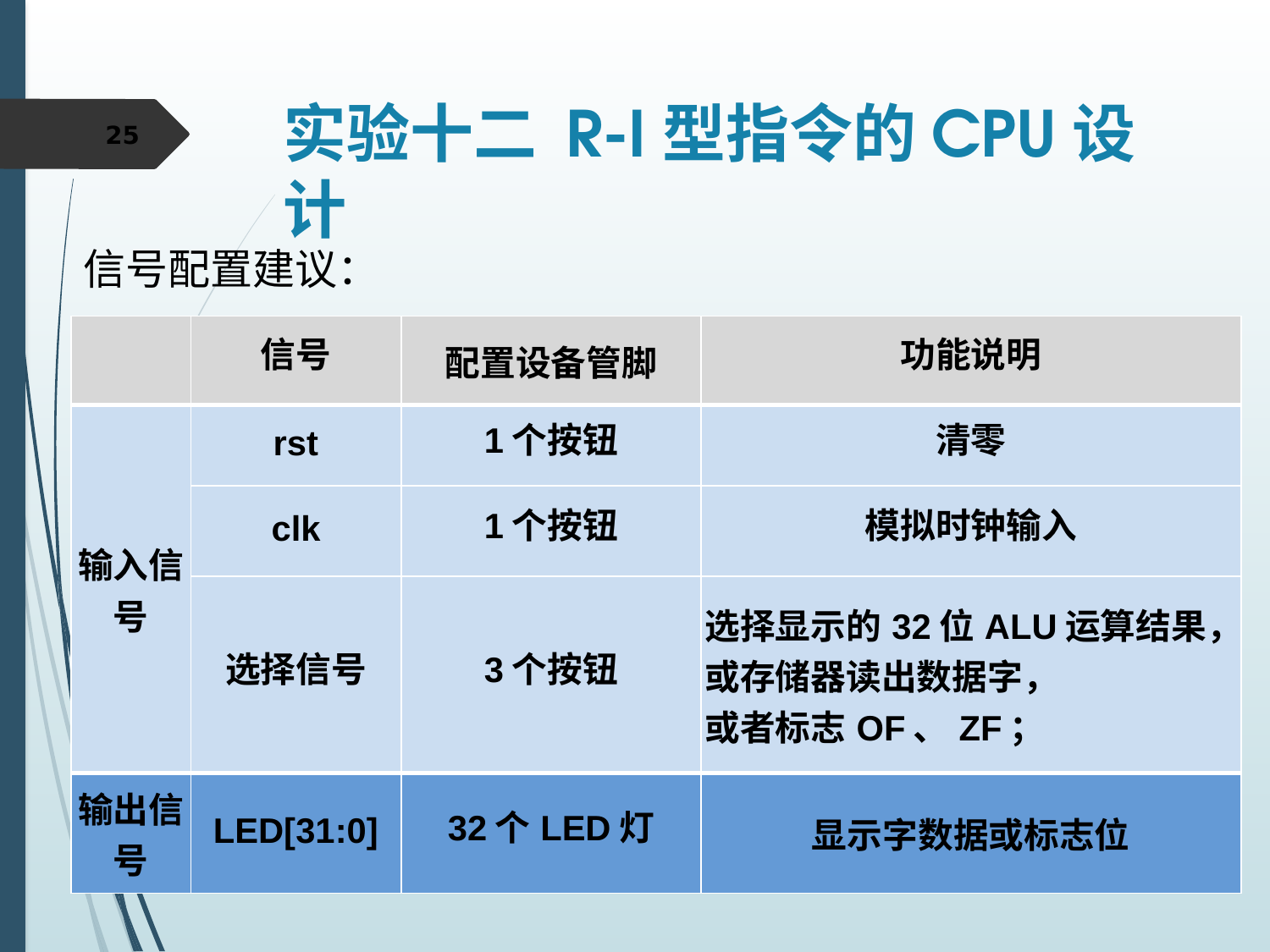

# 实验十二 R-I型指令的CPU设计
25
信号配置建议：
|  | 信号 | 配置设备管脚 | 功能说明 |
| --- | --- | --- | --- |
| 输入信号 | rst | 1个按钮 | 清零 |
|  | clk | 1个按钮 | 模拟时钟输入 |
|  | 选择信号 | 3个按钮 | 选择显示的32位ALU运算结果， 或存储器读出数据字， 或者标志OF、ZF； |
| 输出信号 | LED[31:0] | 32个LED灯 | 显示字数据或标志位 |